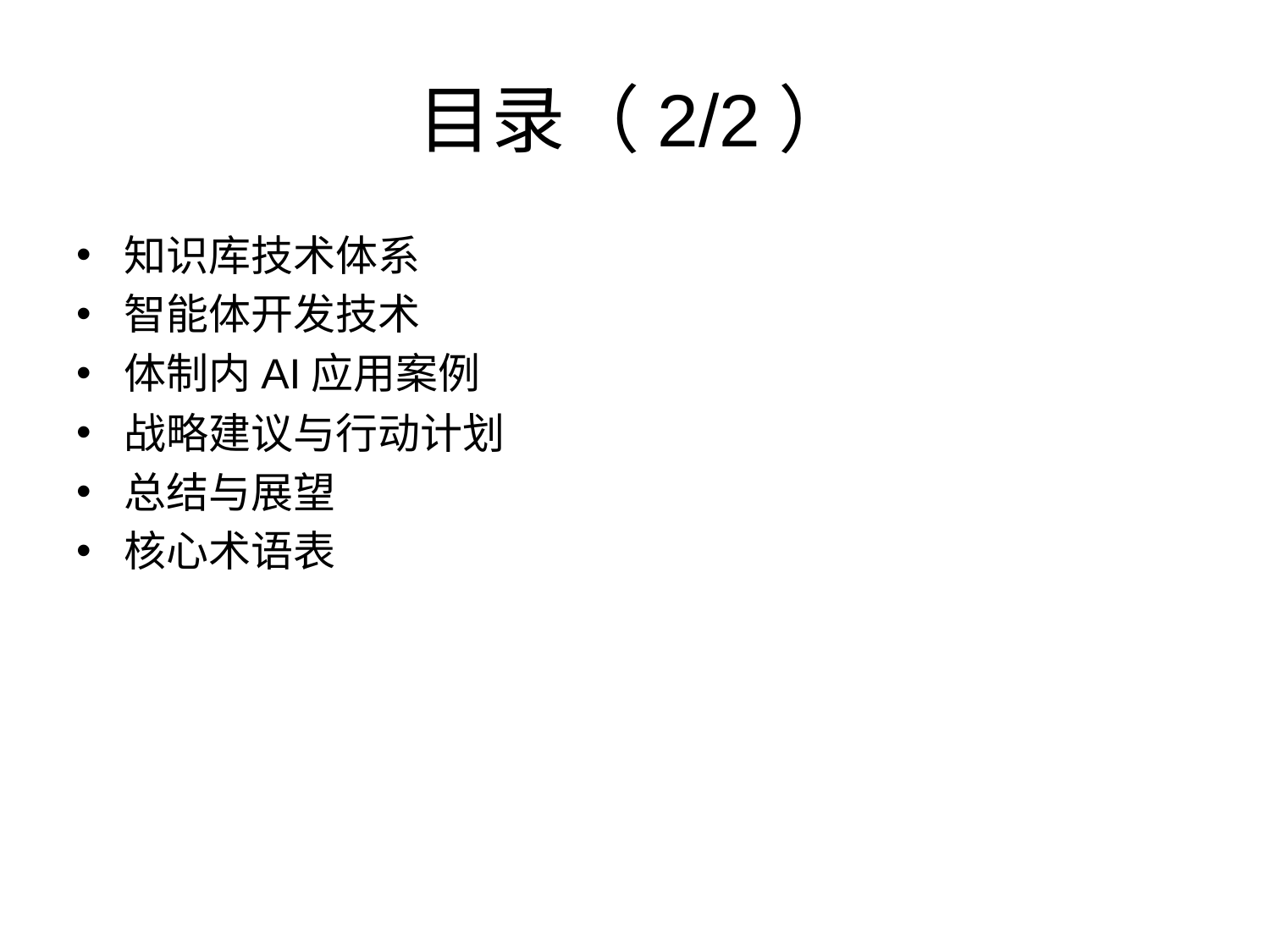

# 目录（2/2）
知识库技术体系
智能体开发技术
体制内AI应用案例
战略建议与行动计划
总结与展望
核心术语表